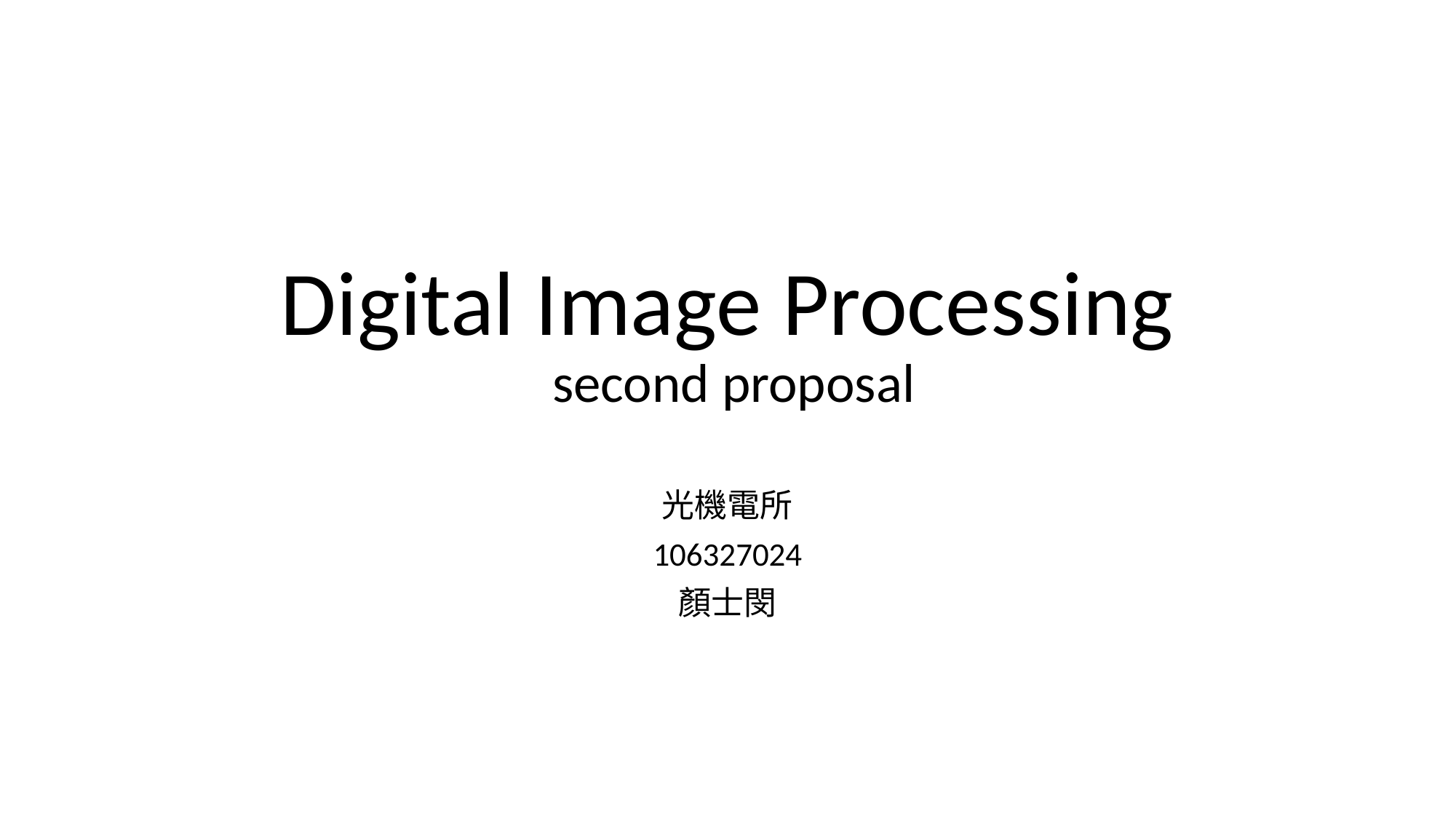

# Digital Image Processing second proposal

光機電所
106327024
顏士閔